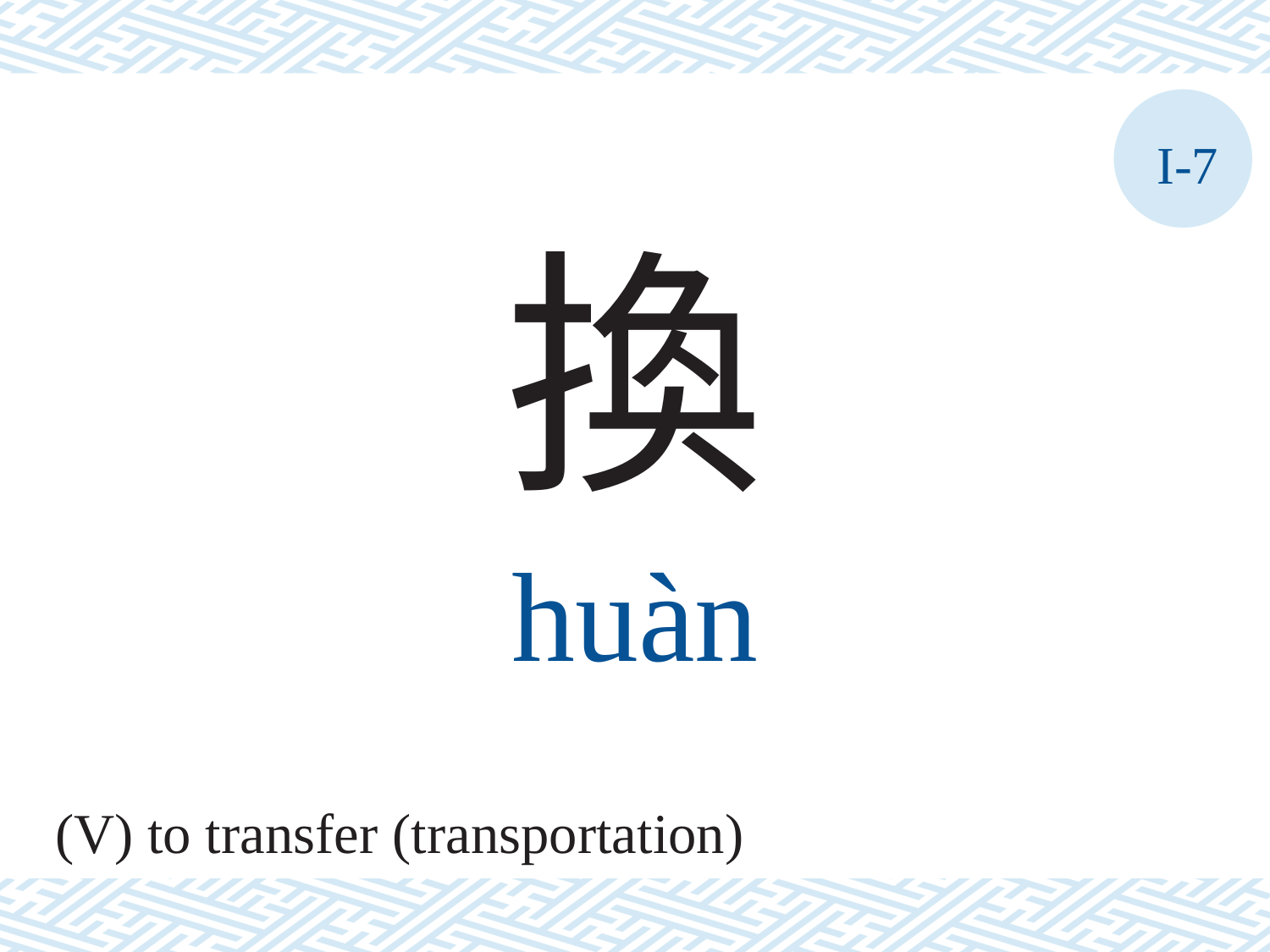

I-7
換
huàn
(V) to transfer (transportation)